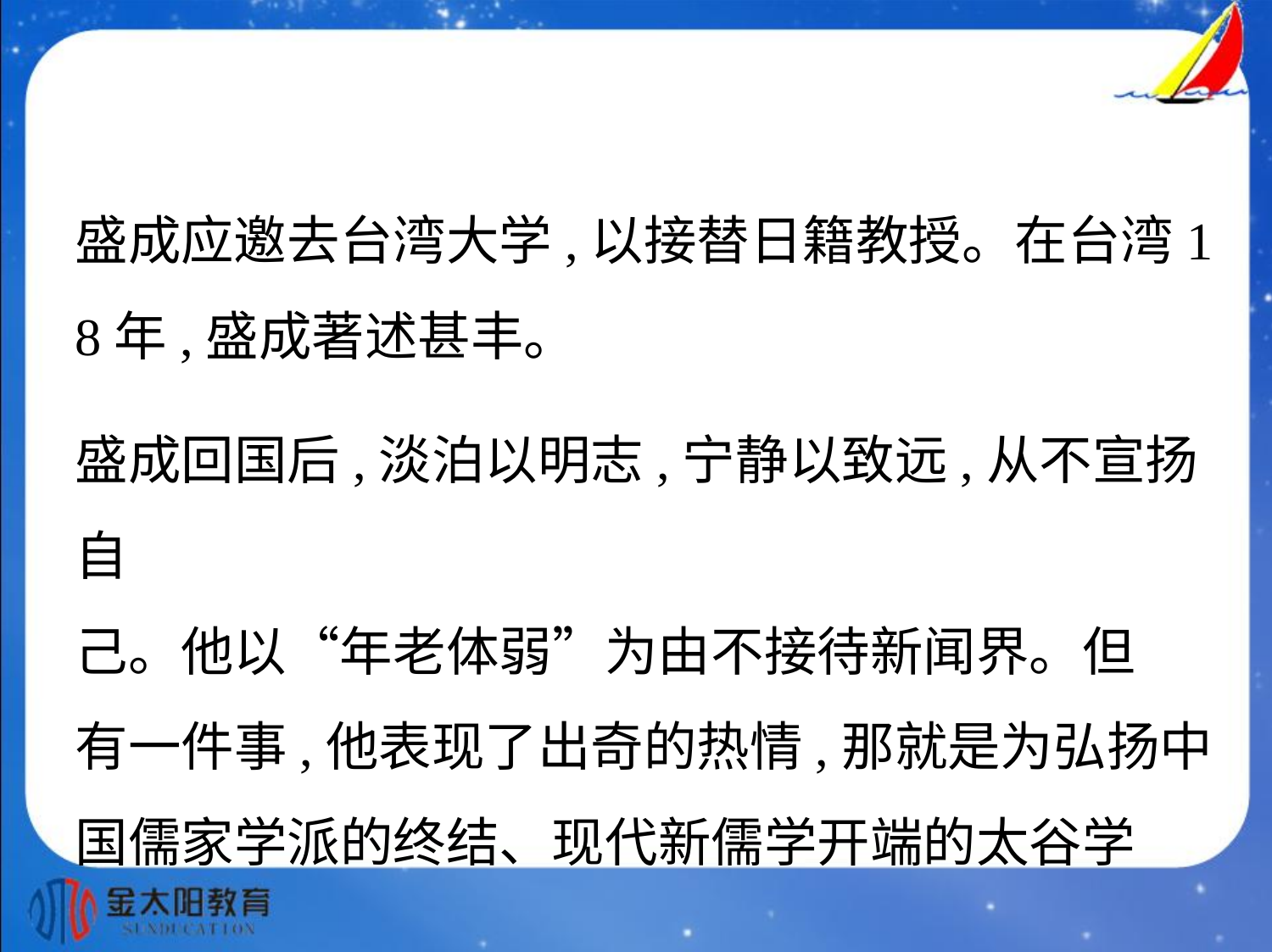

盛成应邀去台湾大学,以接替日籍教授。在台湾1
8年,盛成著述甚丰。
盛成回国后,淡泊以明志,宁静以致远,从不宣扬自
己。他以“年老体弱”为由不接待新闻界。但
有一件事,他表现了出奇的热情,那就是为弘扬中
国儒家学派的终结、现代新儒学开端的太谷学